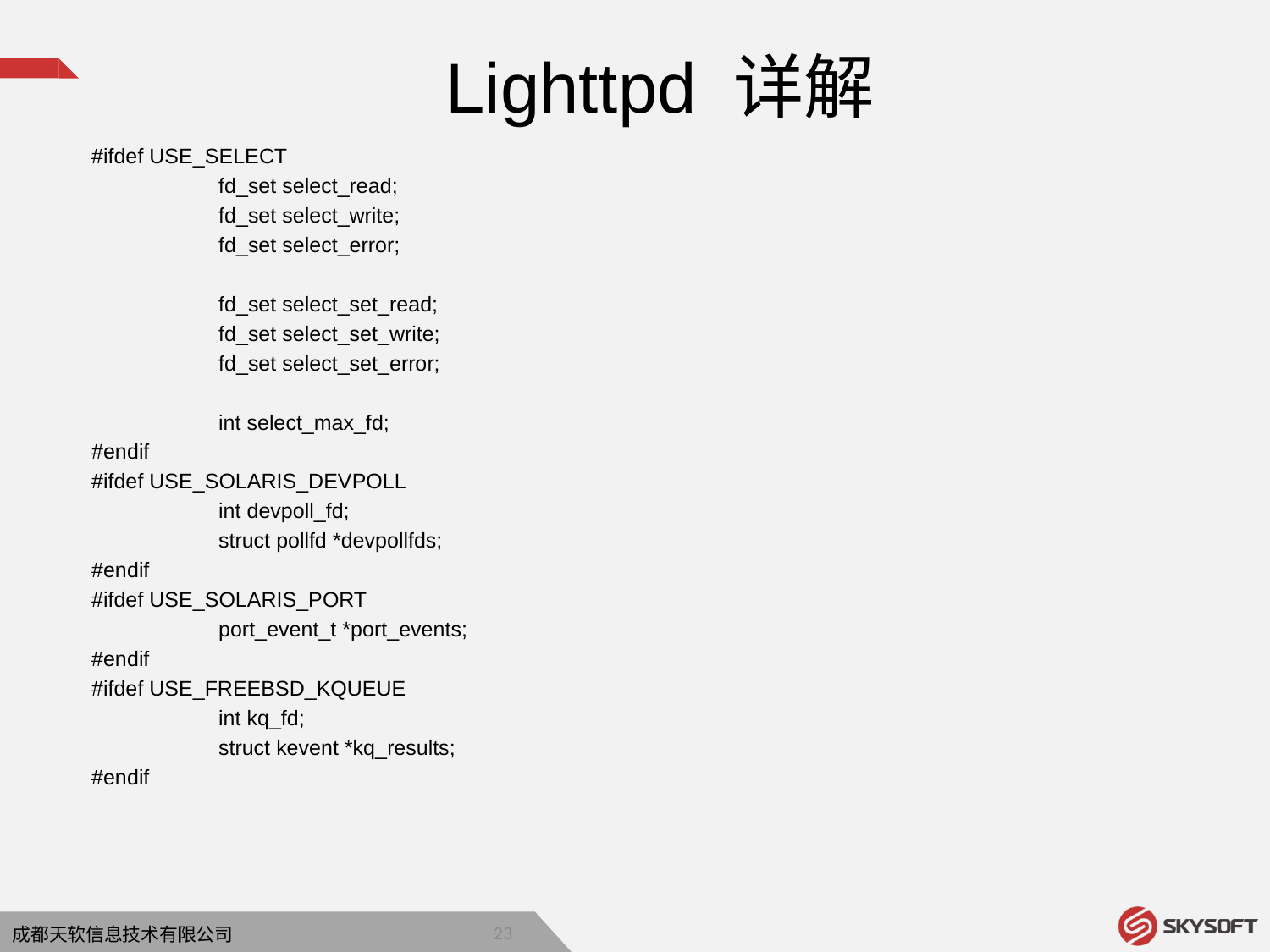

Lighttpd 详解

#ifdef USE_SELECT
	fd_set select_read;
	fd_set select_write;
	fd_set select_error;

	fd_set select_set_read;
	fd_set select_set_write;
	fd_set select_set_error;

	int select_max_fd;
#endif
#ifdef USE_SOLARIS_DEVPOLL
	int devpoll_fd;
	struct pollfd *devpollfds;
#endif
#ifdef USE_SOLARIS_PORT
	port_event_t *port_events;
#endif
#ifdef USE_FREEBSD_KQUEUE
	int kq_fd;
	struct kevent *kq_results;
#endif
23